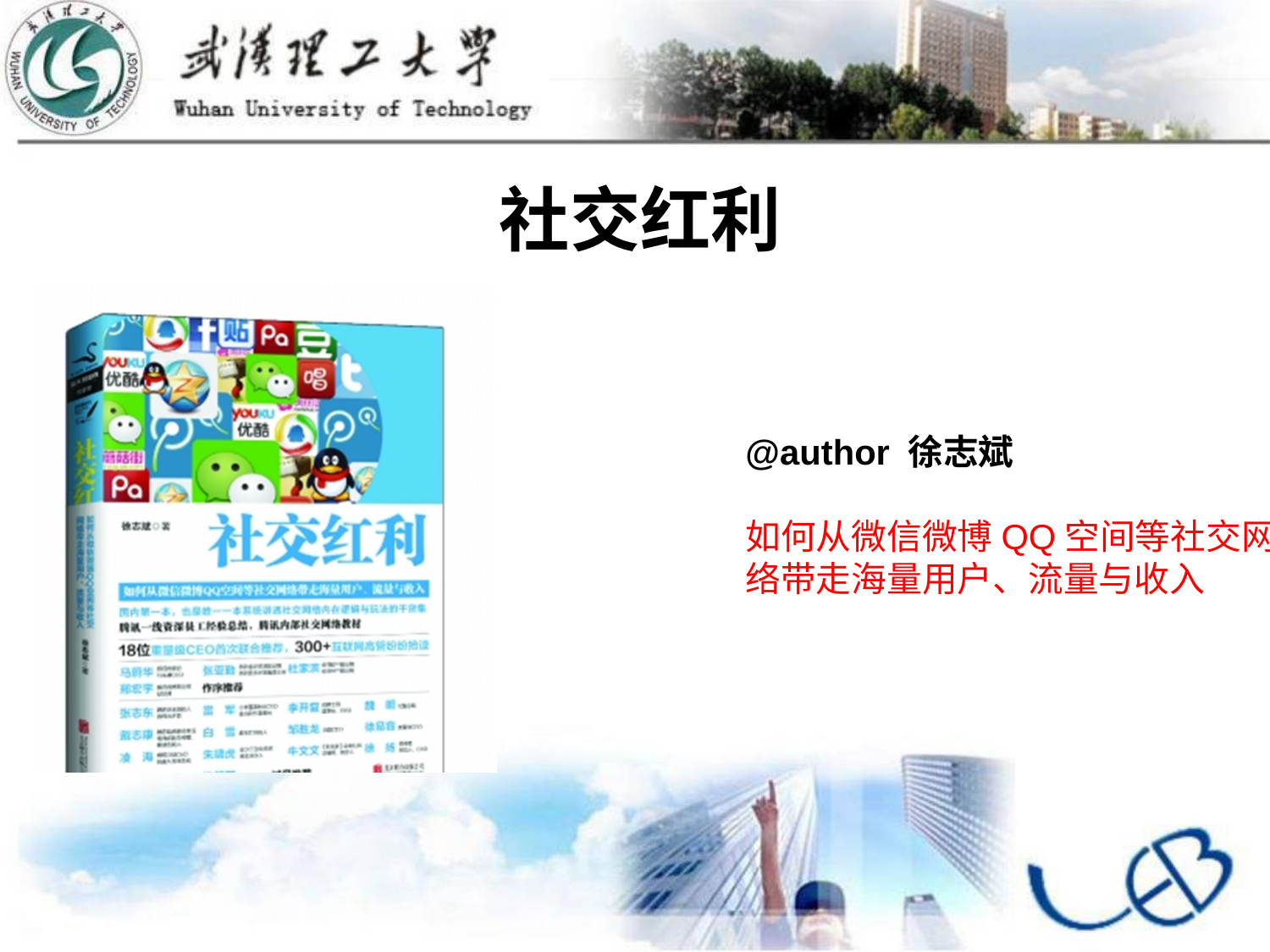

社交红利

@author 徐志斌

如何从微信微博QQ空间等社交网络带走海量用户、流量与收入